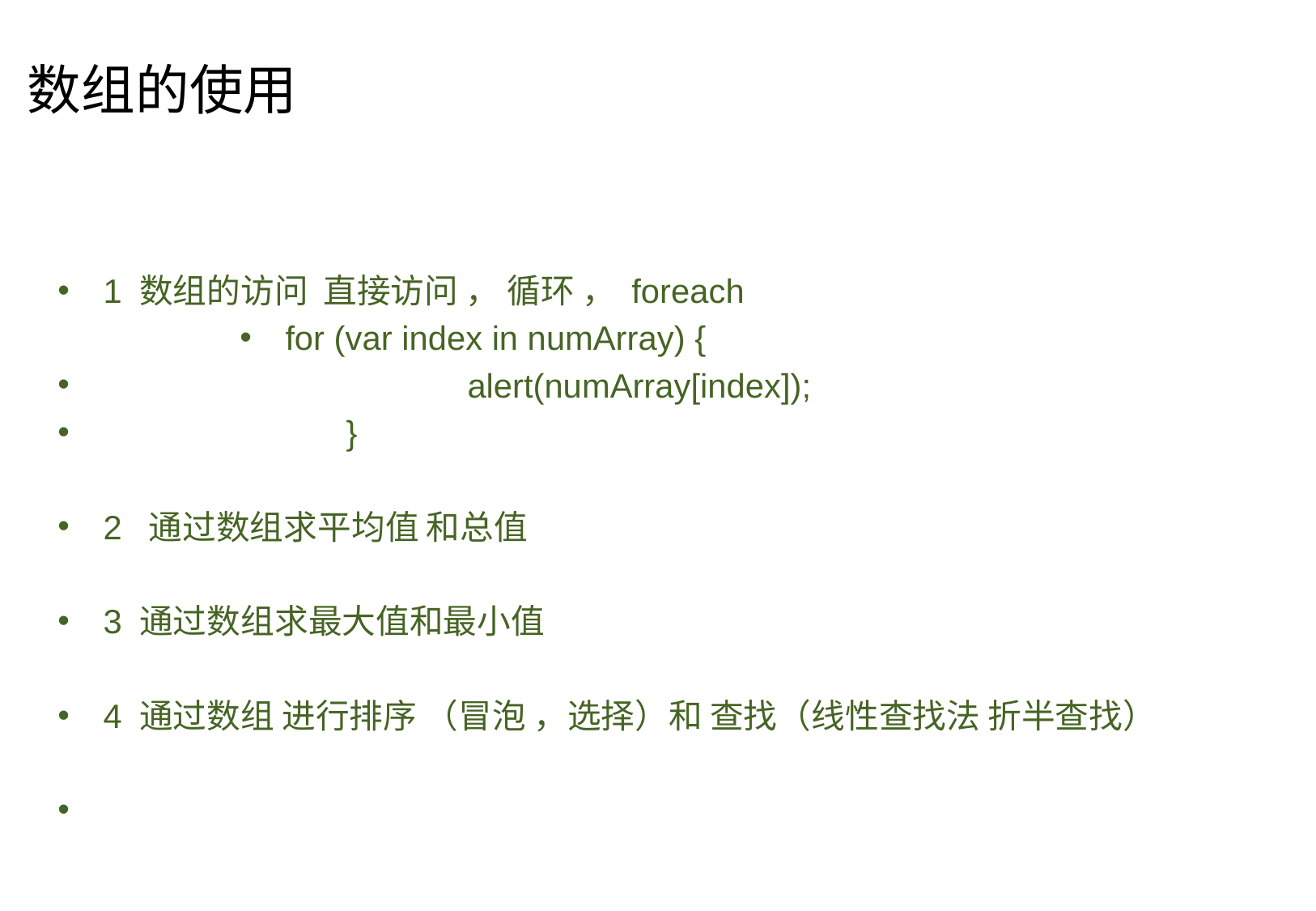

数组的使用

1 数组的访问  直接访问 ， 循环 ， foreach
for (var index in numArray) {
			alert(numArray[index]);
		}

2  通过数组求平均值 和总值

3 通过数组求最大值和最小值

4 通过数组 进行排序 （冒泡 ，选择）和 查找（线性查找法 折半查找）